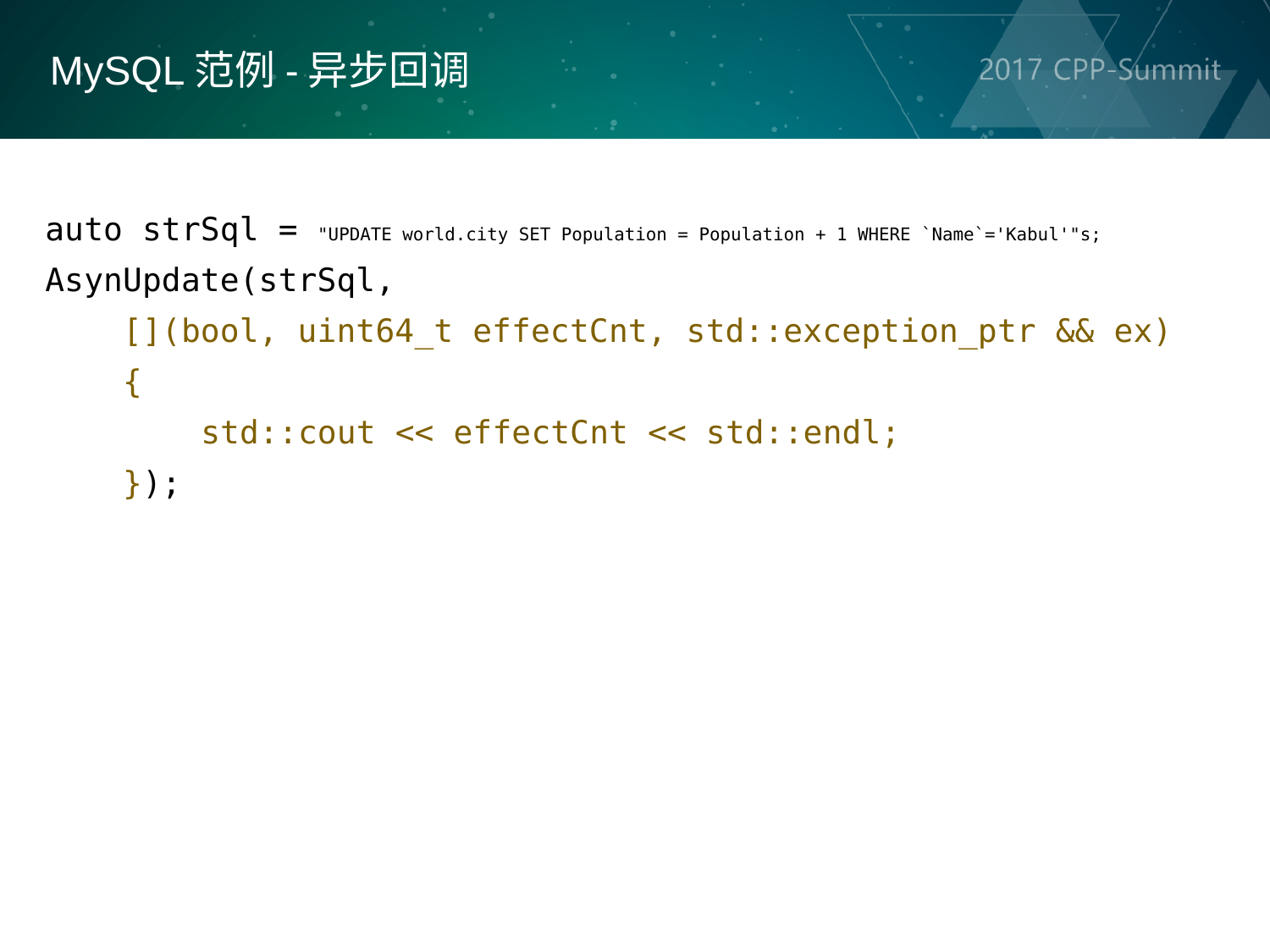

MySQL范例-异步回调

auto strSql = "UPDATE world.city SET Population = Population + 1 WHERE `Name`='Kabul'"s;
AsynUpdate(strSql,
    [](bool, uint64_t effectCnt, std::exception_ptr && ex)
    {
        std::cout << effectCnt << std::endl;
    });